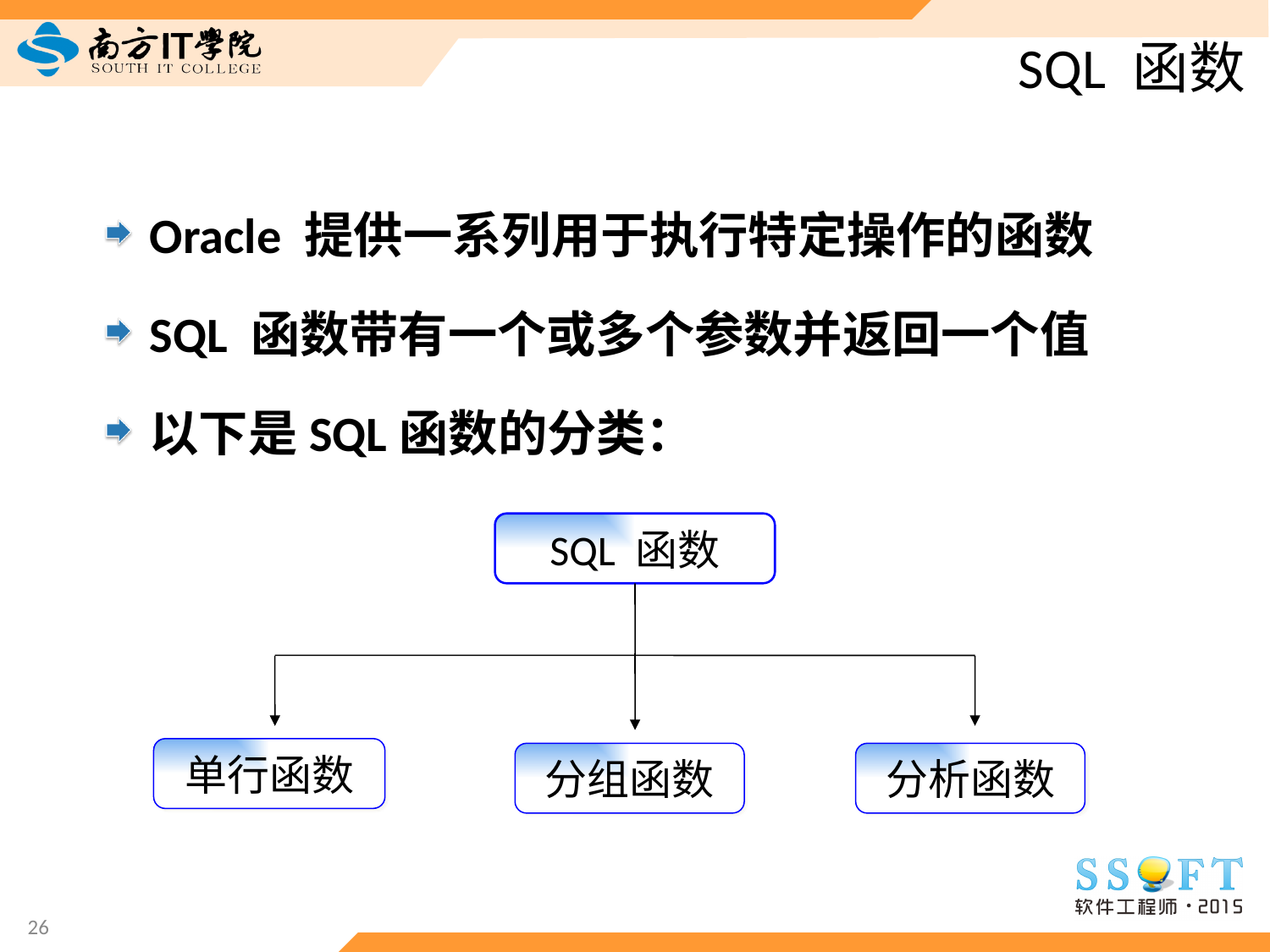

# SQL 函数
Oracle 提供一系列用于执行特定操作的函数
SQL 函数带有一个或多个参数并返回一个值
以下是SQL函数的分类：
SQL 函数

单行函数
分组函数
分析函数
26